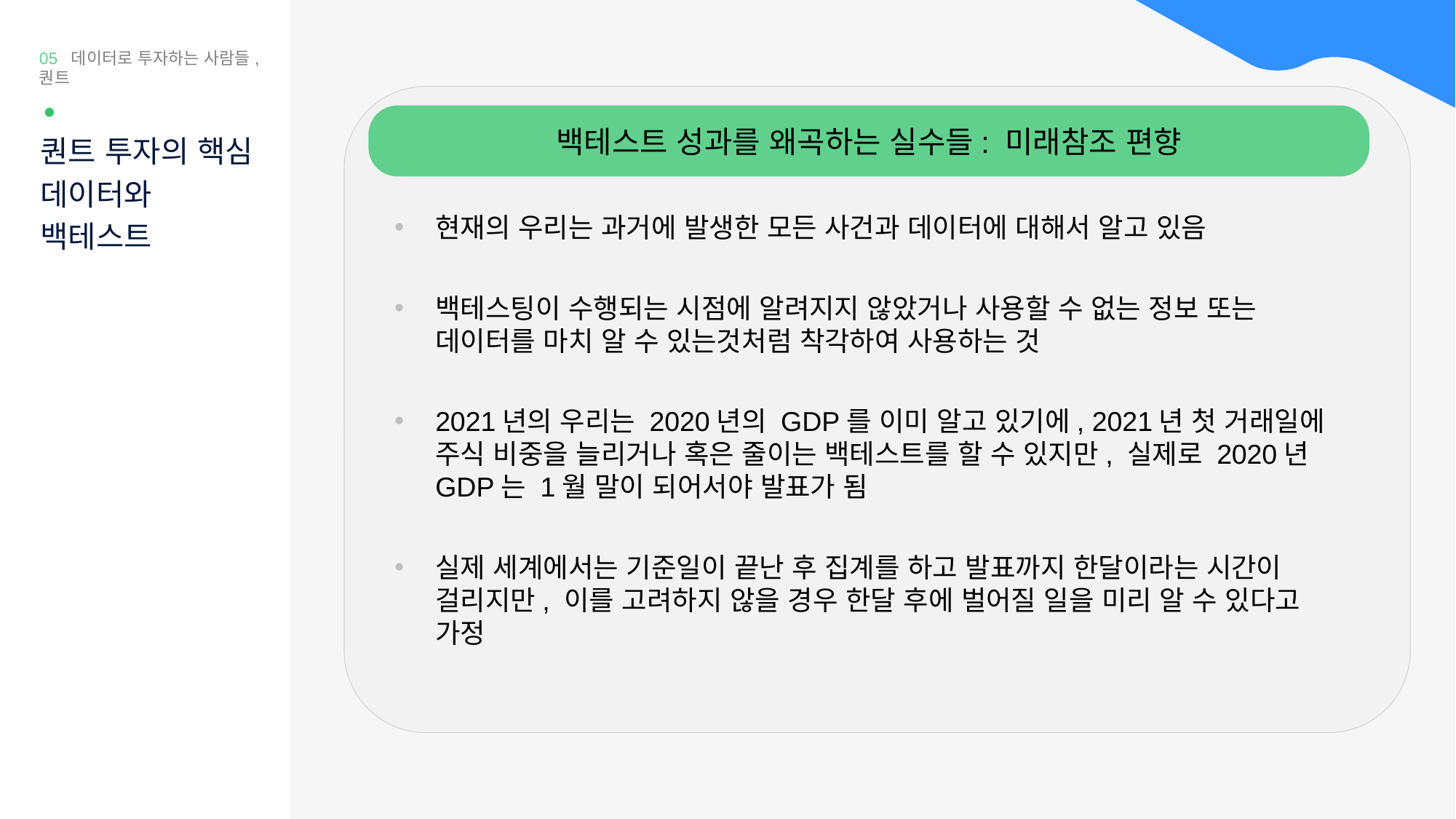

05  데이터로 투자하는 사람들, 퀀트

백테스트 성과를 왜곡하는 실수들: 미래참조 편향

퀀트 투자의 핵심
데이터와
백테스트
현재의 우리는 과거에 발생한 모든 사건과 데이터에 대해서 알고 있음

백테스팅이 수행되는 시점에 알려지지 않았거나 사용할 수 없는 정보 또는 데이터를 마치 알 수 있는것처럼 착각하여 사용하는 것

2021년의 우리는 2020년의 GDP를 이미 알고 있기에, 2021년 첫 거래일에 주식 비중을 늘리거나 혹은 줄이는 백테스트를 할 수 있지만, 실제로 2020년 GDP는 1월 말이 되어서야 발표가 됨

실제 세계에서는 기준일이 끝난 후 집계를 하고 발표까지 한달이라는 시간이 걸리지만, 이를 고려하지 않을 경우 한달 후에 벌어질 일을 미리 알 수 있다고 가정